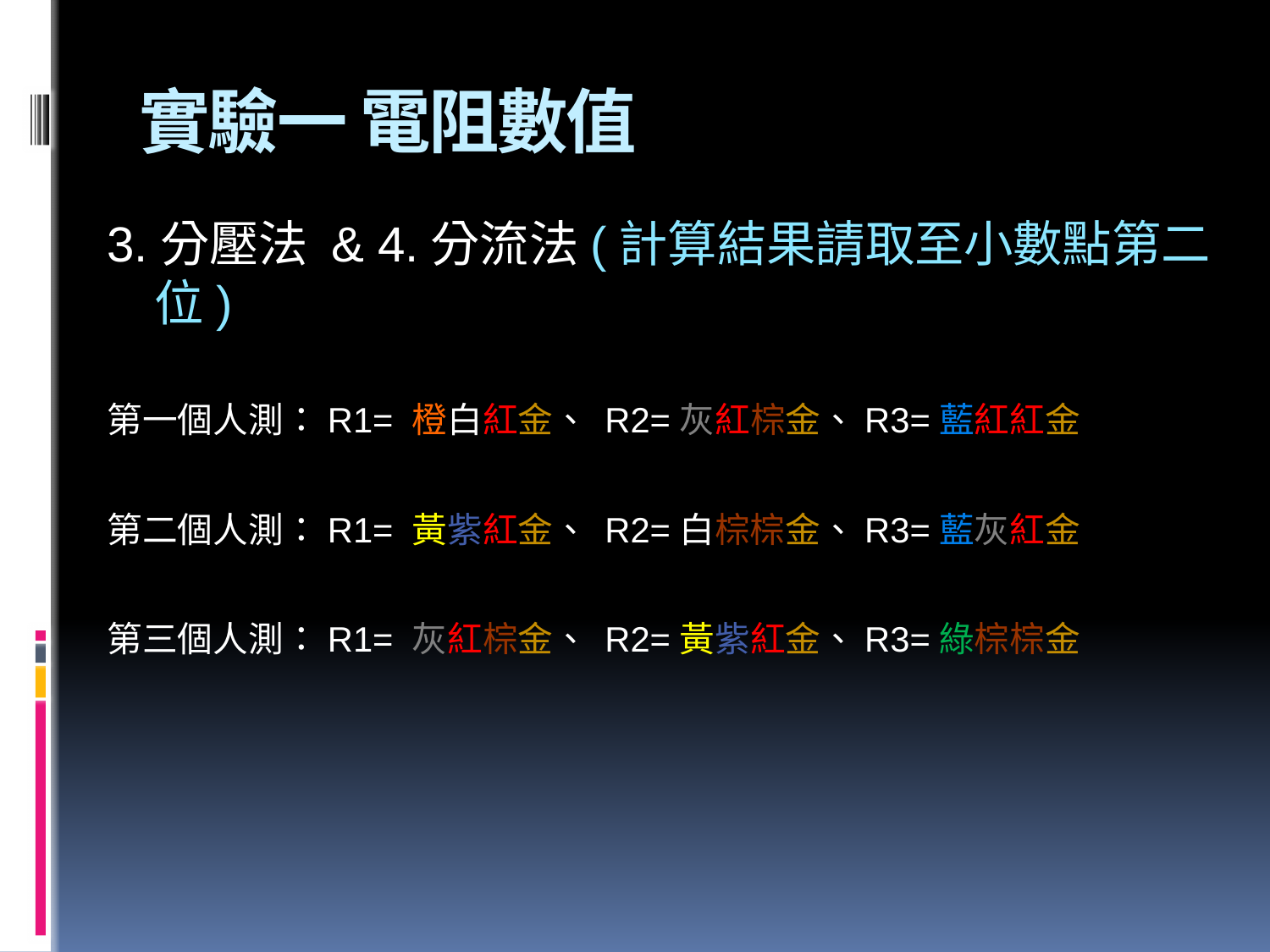

# 實驗一 電阻數值
3.分壓法 & 4.分流法(計算結果請取至小數點第二位)

第一個人測：R1= 橙白紅金、 R2=灰紅棕金、R3=藍紅紅金

第二個人測：R1= 黃紫紅金、 R2=白棕棕金、R3=藍灰紅金

第三個人測：R1= 灰紅棕金、 R2=黃紫紅金、R3=綠棕棕金